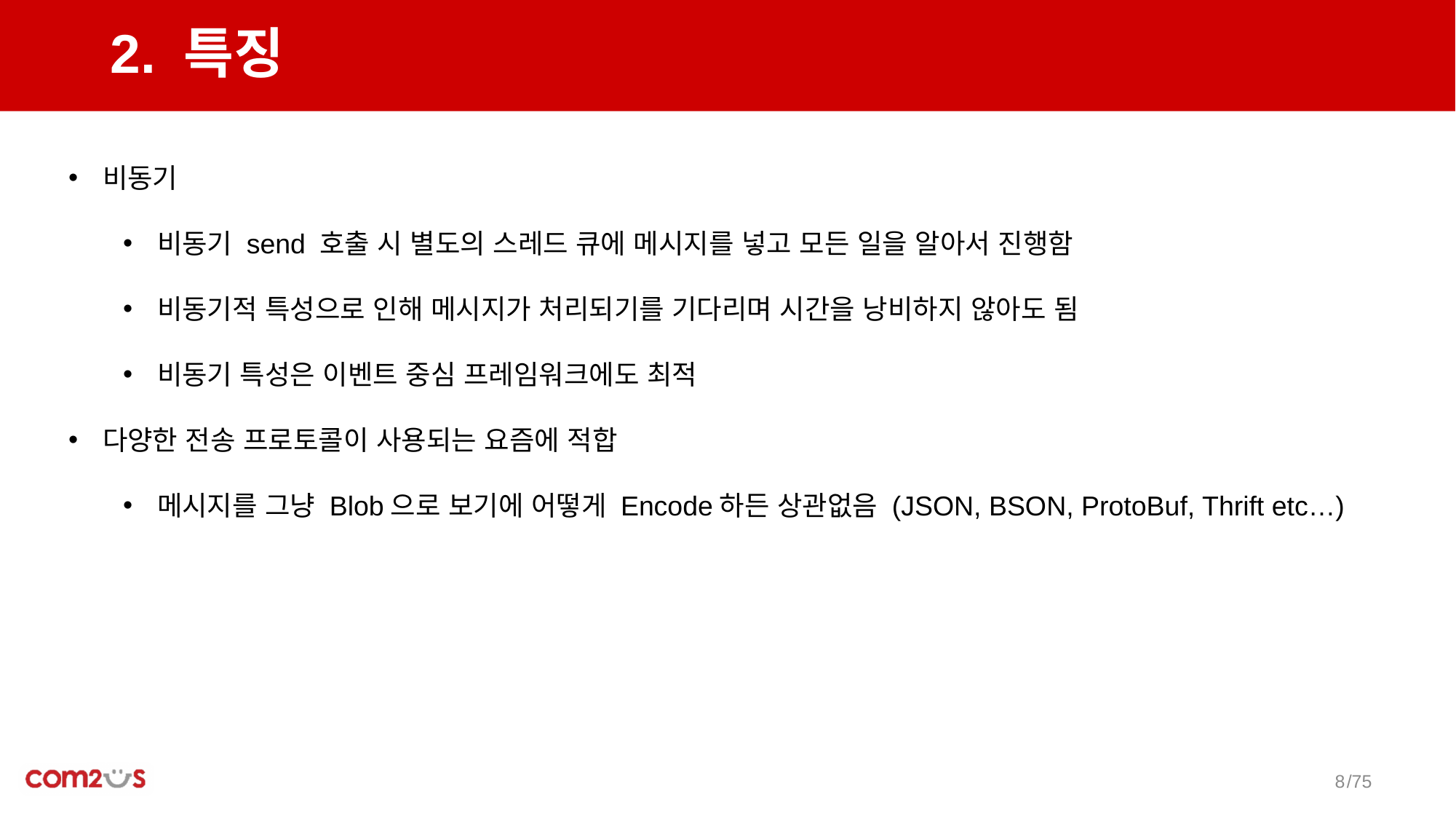

# 2. 특징
비동기

비동기 send 호출 시 별도의 스레드 큐에 메시지를 넣고 모든 일을 알아서 진행함

비동기적 특성으로 인해 메시지가 처리되기를 기다리며 시간을 낭비하지 않아도 됨

비동기 특성은 이벤트 중심 프레임워크에도 최적

다양한 전송 프로토콜이 사용되는 요즘에 적합

메시지를 그냥 Blob으로 보기에 어떻게 Encode하든 상관없음 (JSON, BSON, ProtoBuf, Thrift etc…)
8